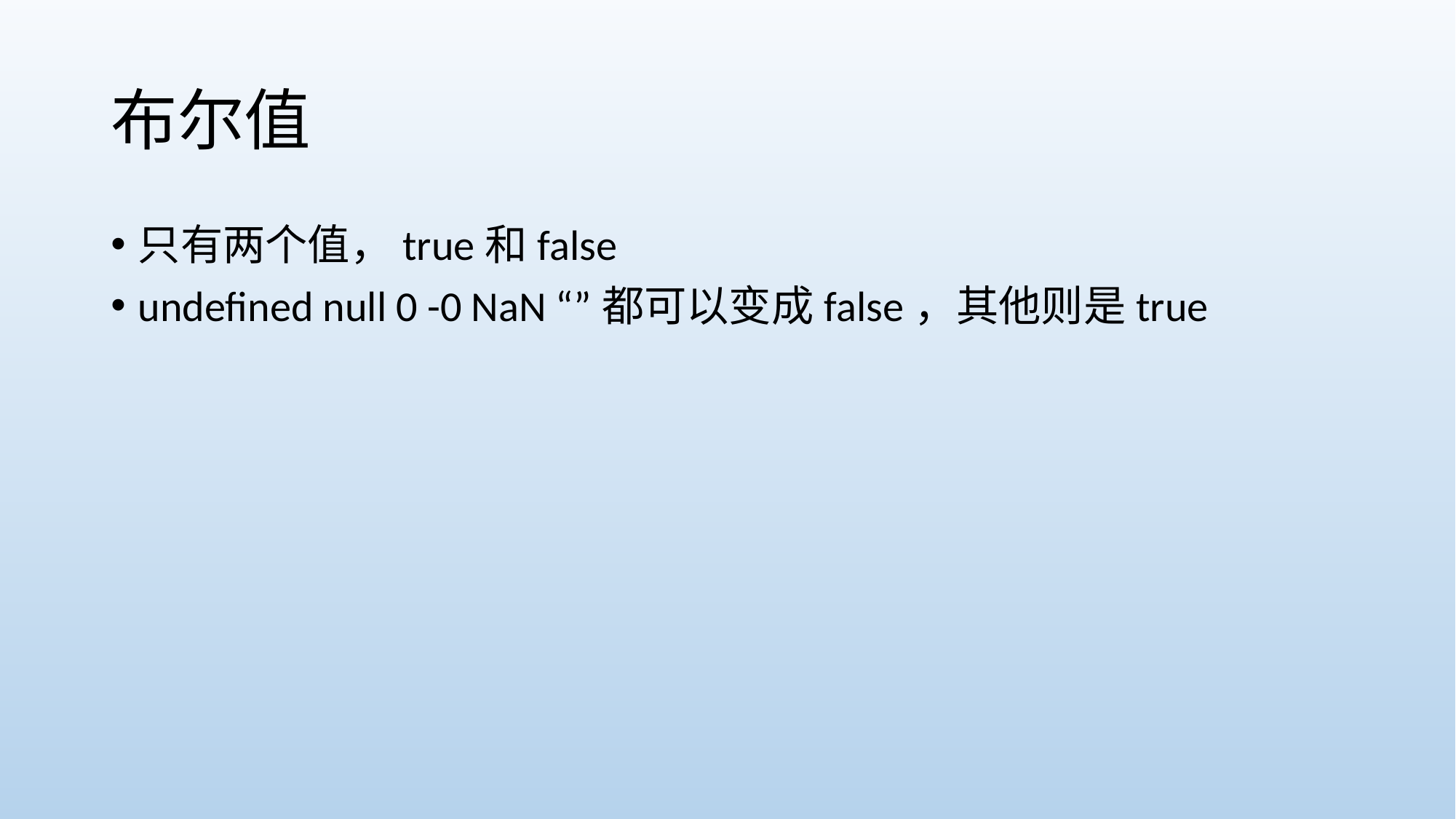

# 布尔值
只有两个值，true和false
undefined null 0 -0 NaN “”都可以变成false，其他则是true